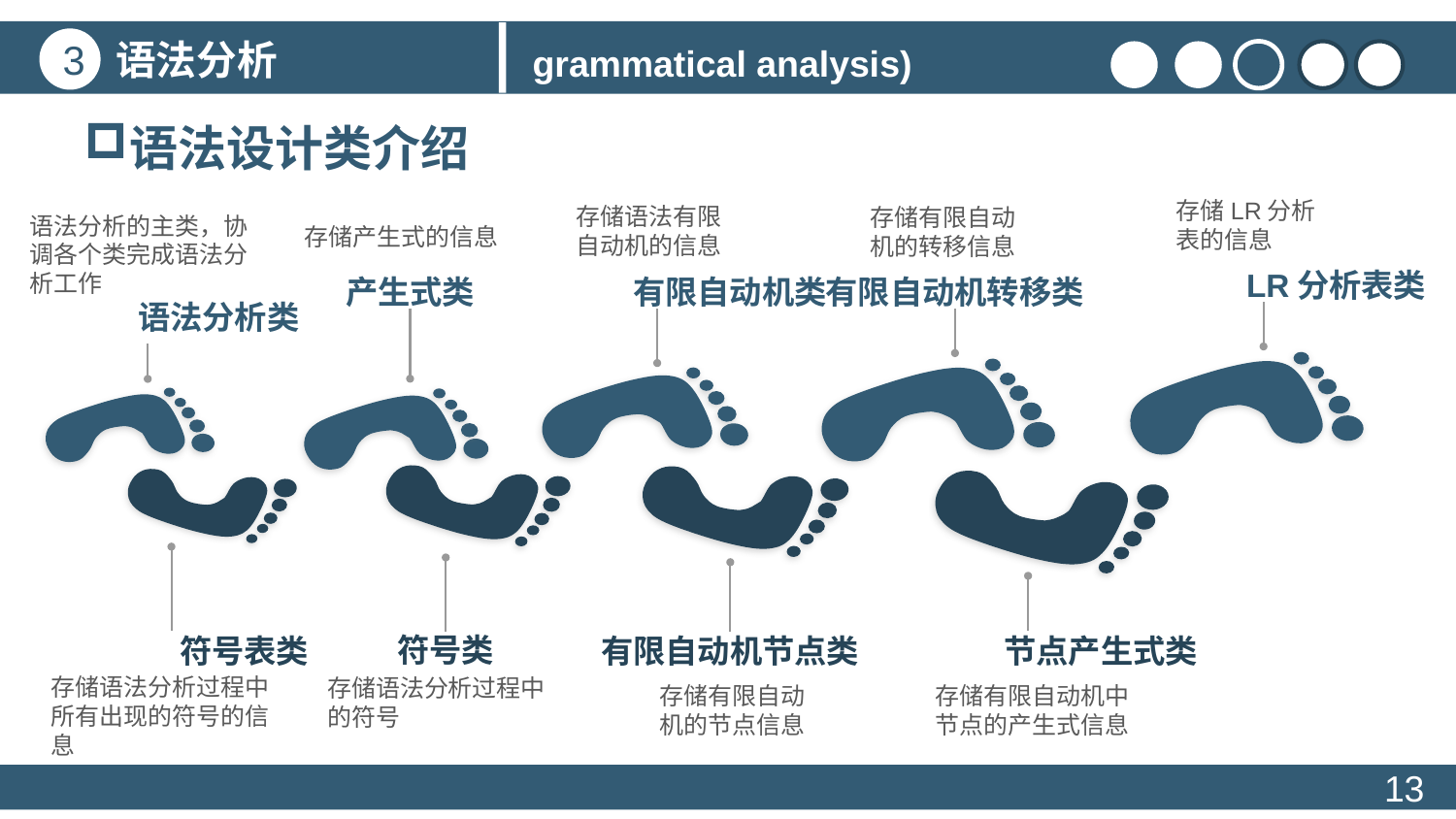

语法分析
3
grammatical analysis)
语法设计类介绍
存储LR分析表的信息
存储语法有限自动机的信息
存储有限自动机的转移信息
存储产生式的信息
语法分析的主类，协调各个类完成语法分析工作
	LR分析表类
有限自动机转移类
产生式类
	有限自动机类

	语法分析类

符号类
	符号表类
有限自动机节点类
	节点产生式类
存储语法分析过程中的符号
存储有限自动机的节点信息
存储有限自动机中节点的产生式信息
存储语法分析过程中所有出现的符号的信息
13